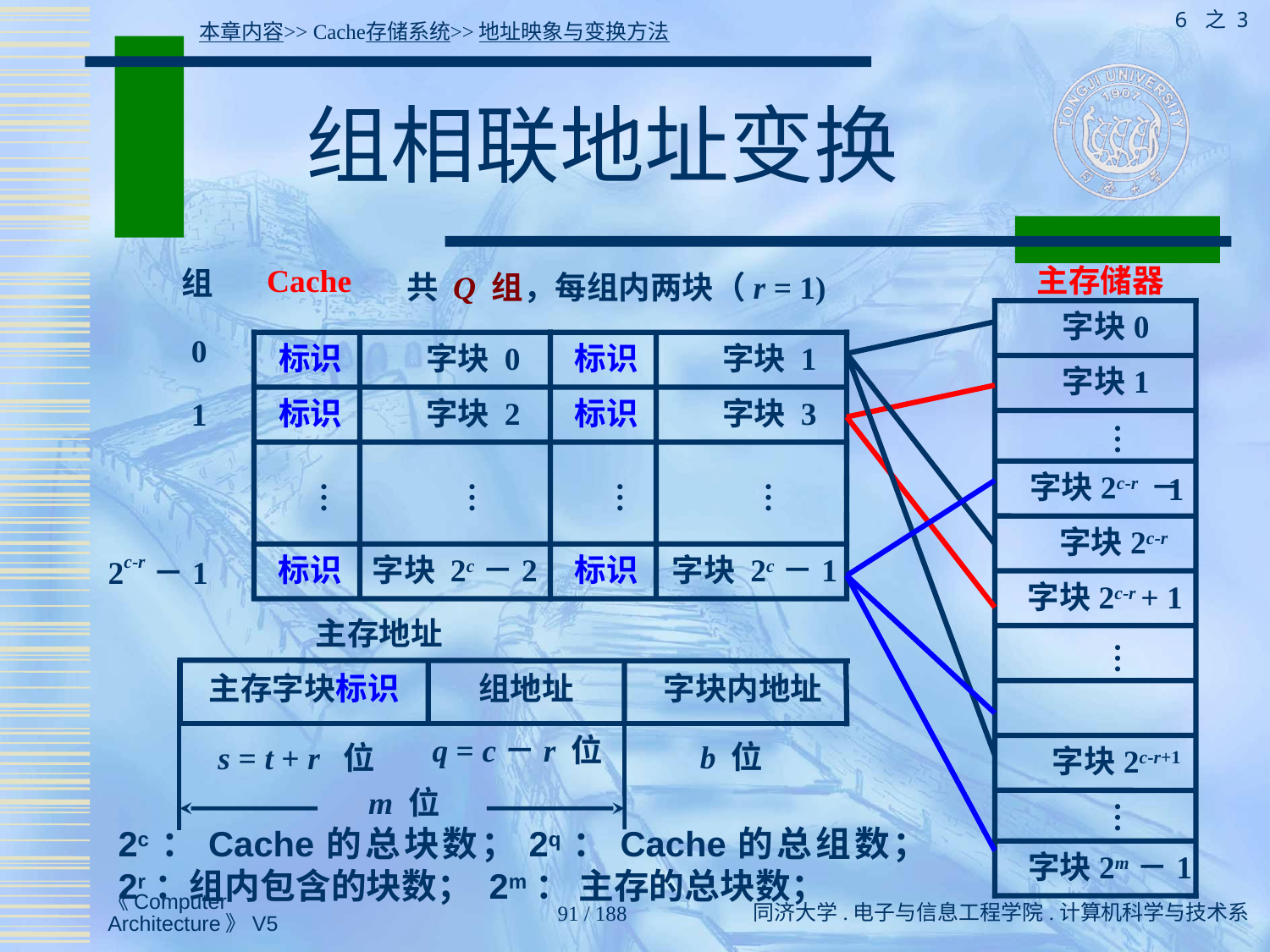

6 之 3
本章内容>> Cache存储系统>>地址映象与变换方法
# 组相联地址变换
Cache
主存储器
组

字块0

字块1

…

字块2c-r －
    字块2c-r

 字块2c-r + 1

…

字块2c-r+1

…

字块2m－1

0

标识
    字块 0

标识
    字块 1

标识
    字块 2

标识
    字块 3

…
…
…
…

标识
字块 2c－2

标识
字块 2c－1

1

2c-r－1

主存地址

主存字块标识

组地址
 字块内地址

q = c－r 位

b 位
s = t + r  位
m 位

共 Q 组，每组内两块（r = 1)
1
2c：Cache的总块数；2q：Cache的总组数；2r：组内包含的块数； 2m： 主存的总块数；